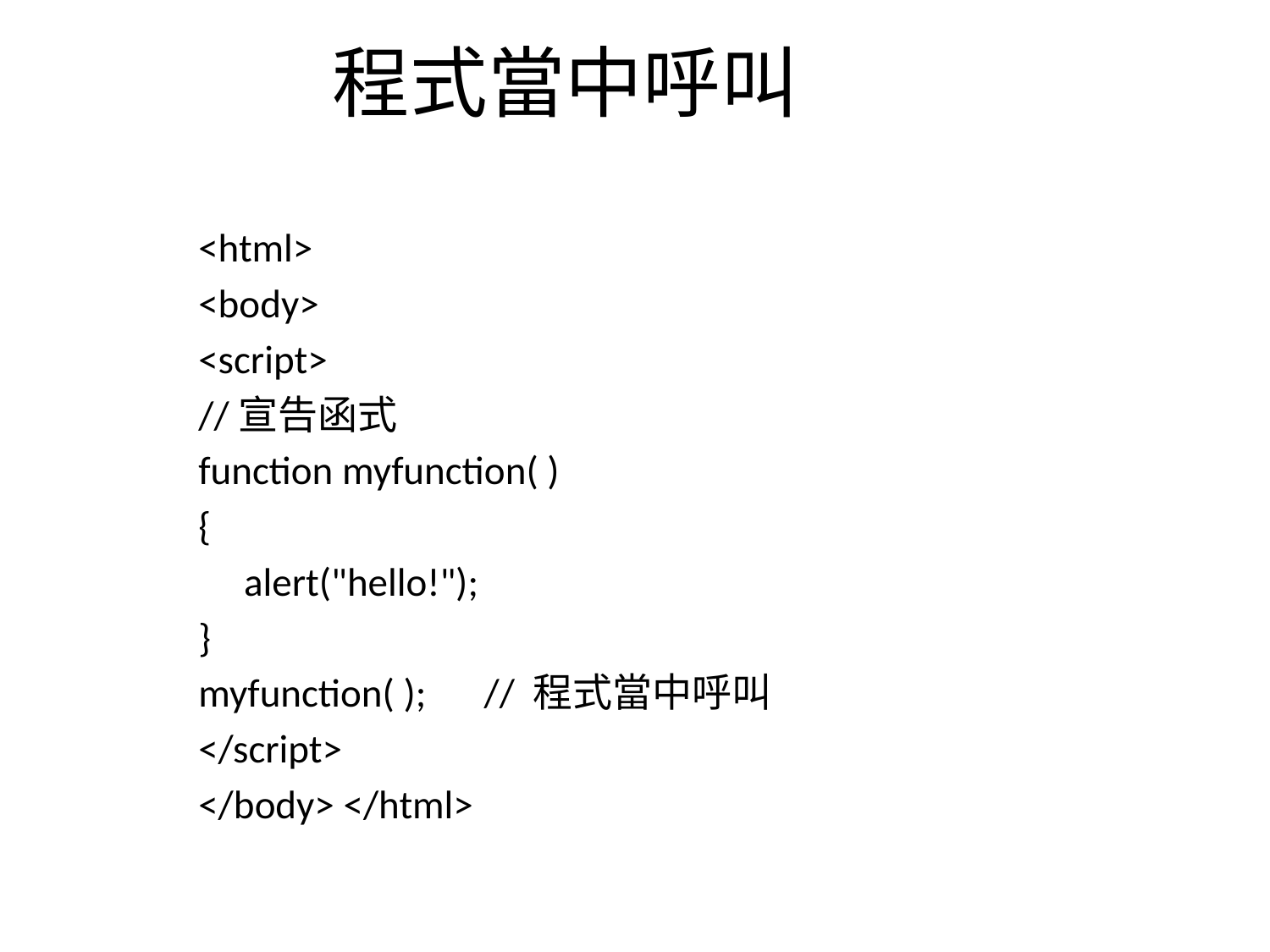

# 程式當中呼叫

<html>
<body>
<script>
//宣告函式
function myfunction( )
{
     alert("hello!");
}
myfunction( );　// 程式當中呼叫
</script>
</body> </html>